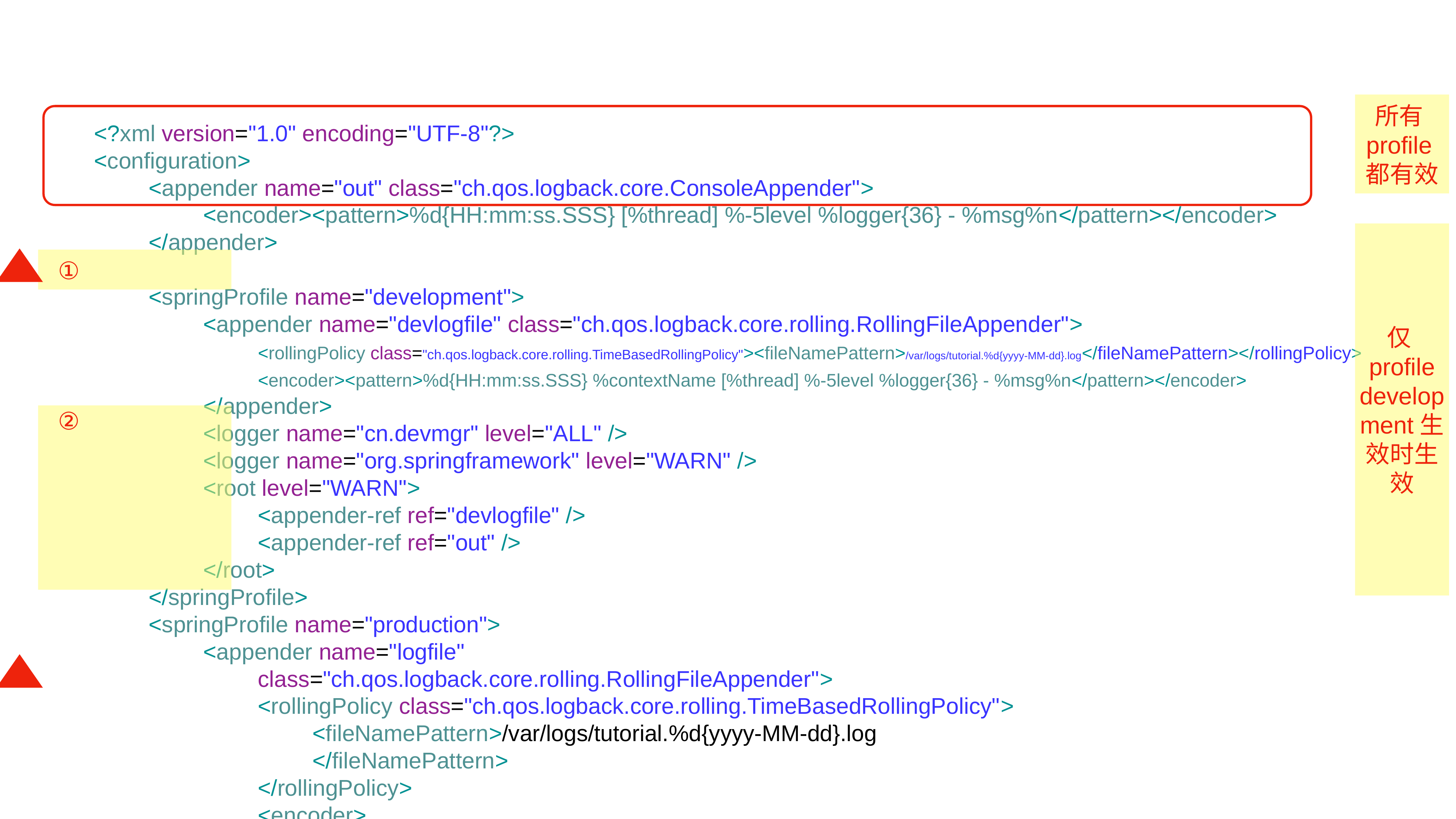

<?xml version="1.0" encoding="UTF-8"?>
<configuration>
	<appender name="out" class="ch.qos.logback.core.ConsoleAppender">
		<encoder><pattern>%d{HH:mm:ss.SSS} [%thread] %-5level %logger{36} - %msg%n</pattern></encoder>
	</appender>

	<springProfile name="development">
		<appender name="devlogfile" class="ch.qos.logback.core.rolling.RollingFileAppender">
			<rollingPolicy class="ch.qos.logback.core.rolling.TimeBasedRollingPolicy"><fileNamePattern>/var/logs/tutorial.%d{yyyy-MM-dd}.log</fileNamePattern></rollingPolicy>
			<encoder><pattern>%d{HH:mm:ss.SSS} %contextName [%thread] %-5level %logger{36} - %msg%n</pattern></encoder>
		</appender>
		<logger name="cn.devmgr" level="ALL" />
		<logger name="org.springframework" level="WARN" />
		<root level="WARN">
			<appender-ref ref="devlogfile" />
			<appender-ref ref="out" />
		</root>
	</springProfile>
	<springProfile name="production">
		<appender name="logfile"
			class="ch.qos.logback.core.rolling.RollingFileAppender">
			<rollingPolicy class="ch.qos.logback.core.rolling.TimeBasedRollingPolicy">
				<fileNamePattern>/var/logs/tutorial.%d{yyyy-MM-dd}.log
				</fileNamePattern>
			</rollingPolicy>
			<encoder>
				<pattern>%d{HH:mm:ss.SSS} %contextName [%thread] %-5level %logger{36} - %msg%n</pattern>
			</encoder>
		</appender>
		<logger name="cn.devmgr" level="ALL" />
		<logger name="org.springframework" level="WARN" />
		<root level="WARN">
			<appender-ref ref="logfile" />
			<appender-ref ref="out" />
		</root>
	</springProfile>
</configuration>
所有profile都有效

仅profile development生效时生效

   ①
   ②